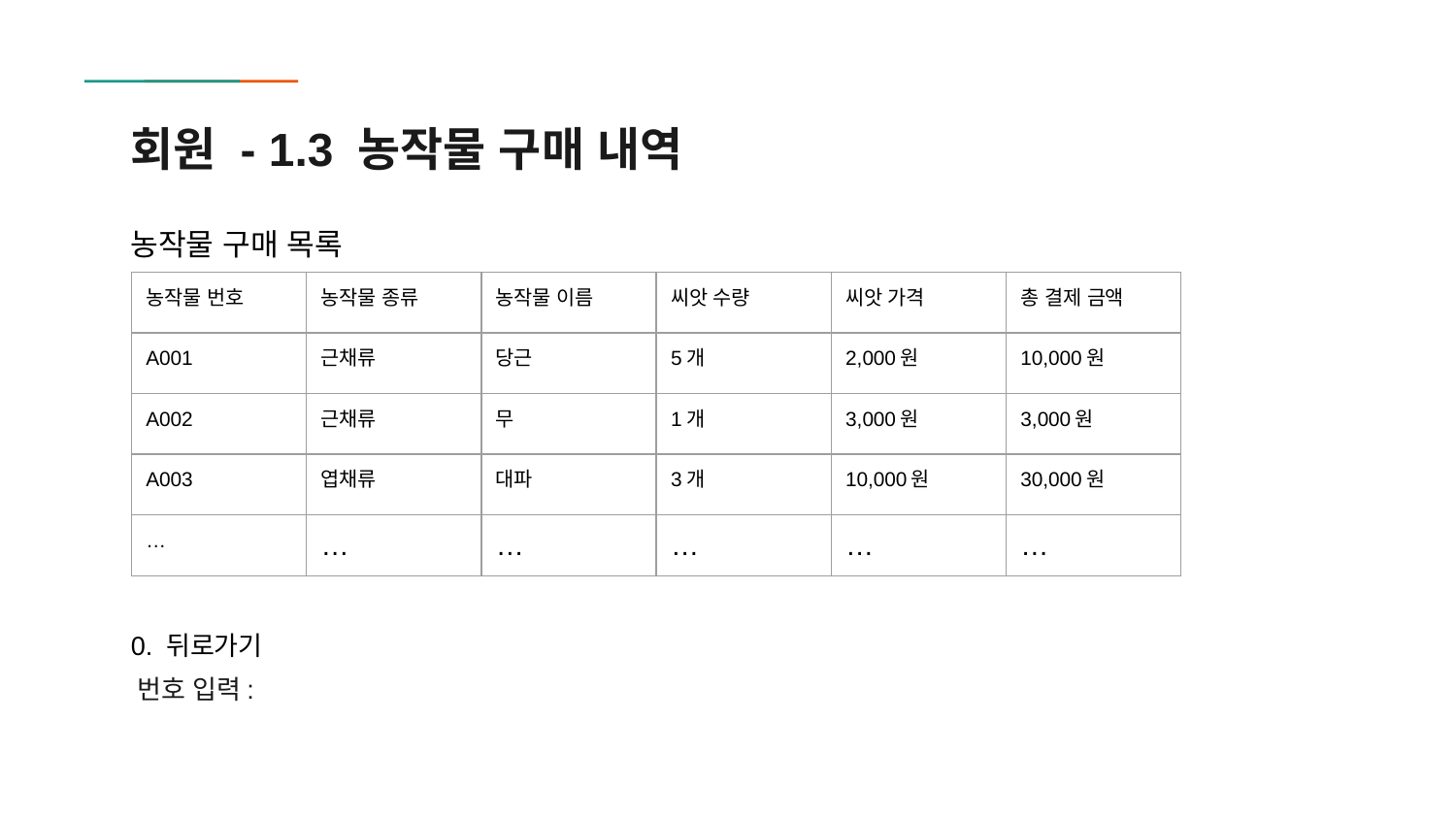

# 회원 - 1.3 농작물 구매 내역
농작물 구매 목록
| 농작물 번호 | 농작물 종류 | 농작물 이름 | 씨앗 수량 | 씨앗 가격 | 총 결제 금액 |
| --- | --- | --- | --- | --- | --- |
| A001 | 근채류 | 당근 | 5개 | 2,000원 | 10,000원 |
| A002 | 근채류 | 무 | 1개 | 3,000원 | 3,000원 |
| A003 | 엽채류 | 대파 | 3개 | 10,000원 | 30,000원 |
| … | … | … | … | … | … |
 0. 뒤로가기
 번호 입력: